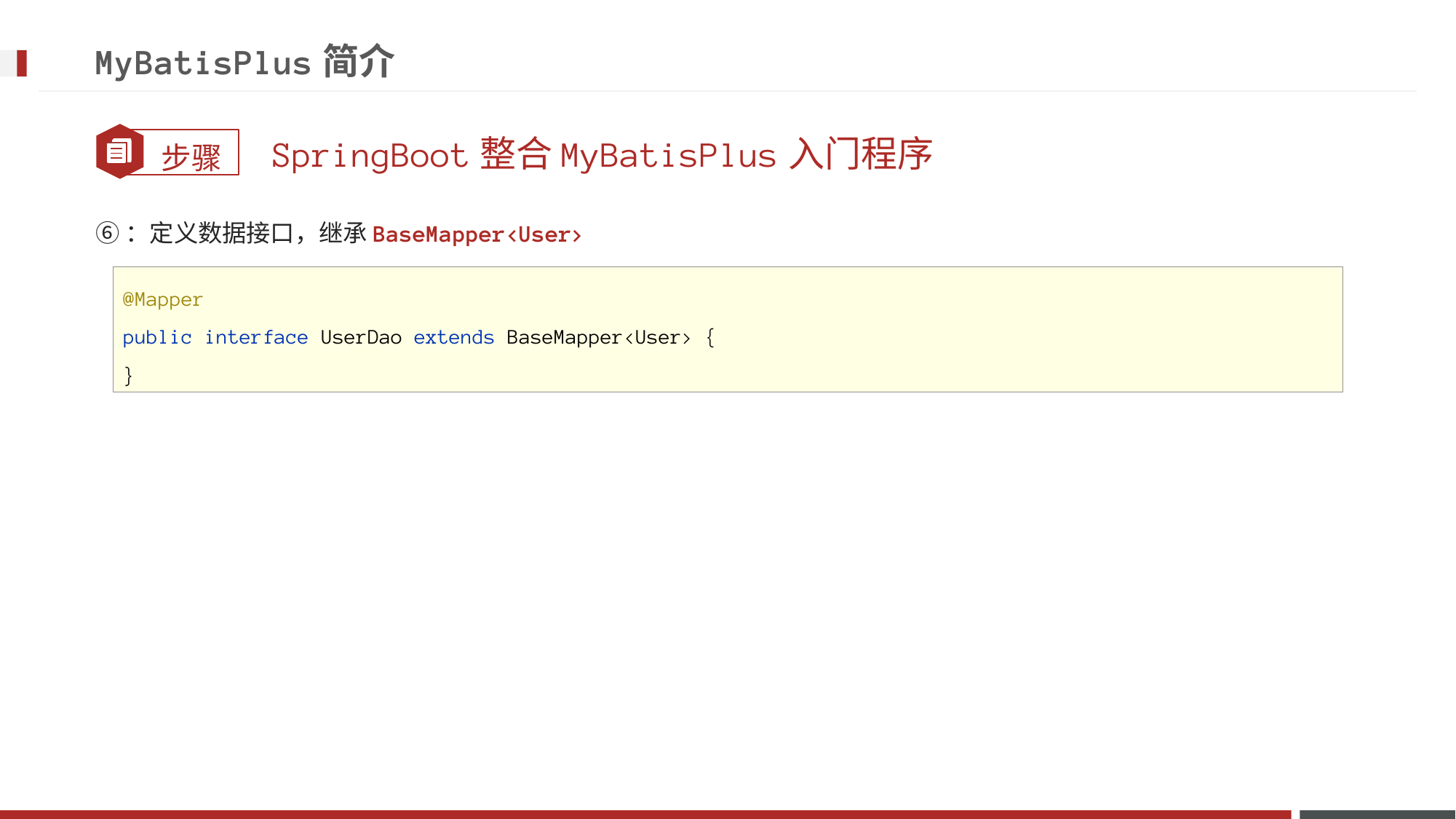

# MyBatisPlus简介
SpringBoot整合MyBatisPlus入门程序
⑥：定义数据接口，继承BaseMapper<User>

@Mapper
public interface UserDao extends BaseMapper<User> {
}